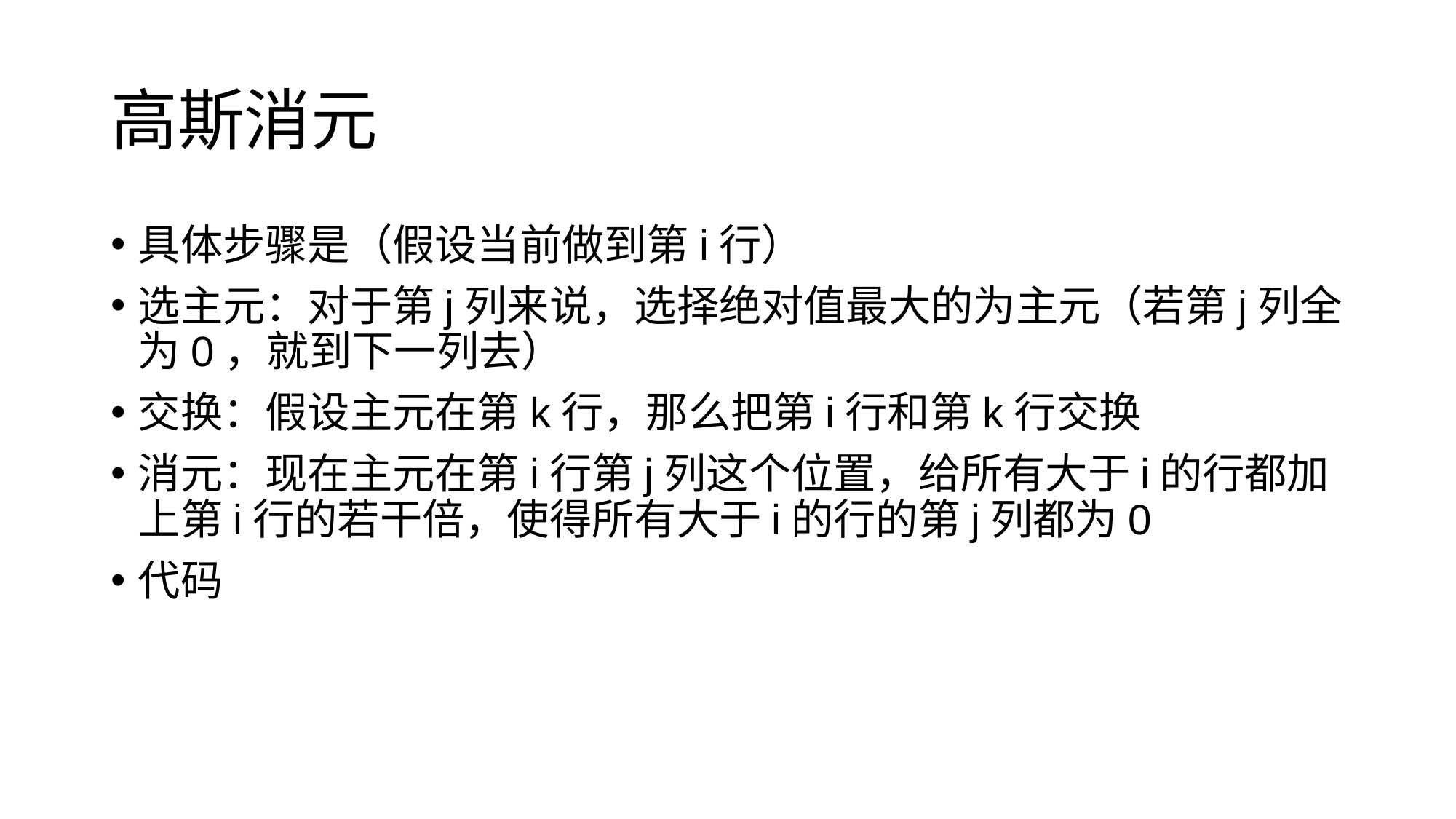

# 高斯消元
具体步骤是（假设当前做到第i行）
选主元：对于第j列来说，选择绝对值最大的为主元（若第j列全为0，就到下一列去）
交换：假设主元在第k行，那么把第i行和第k行交换
消元：现在主元在第i行第j列这个位置，给所有大于i的行都加上第i行的若干倍，使得所有大于i的行的第j列都为0
代码